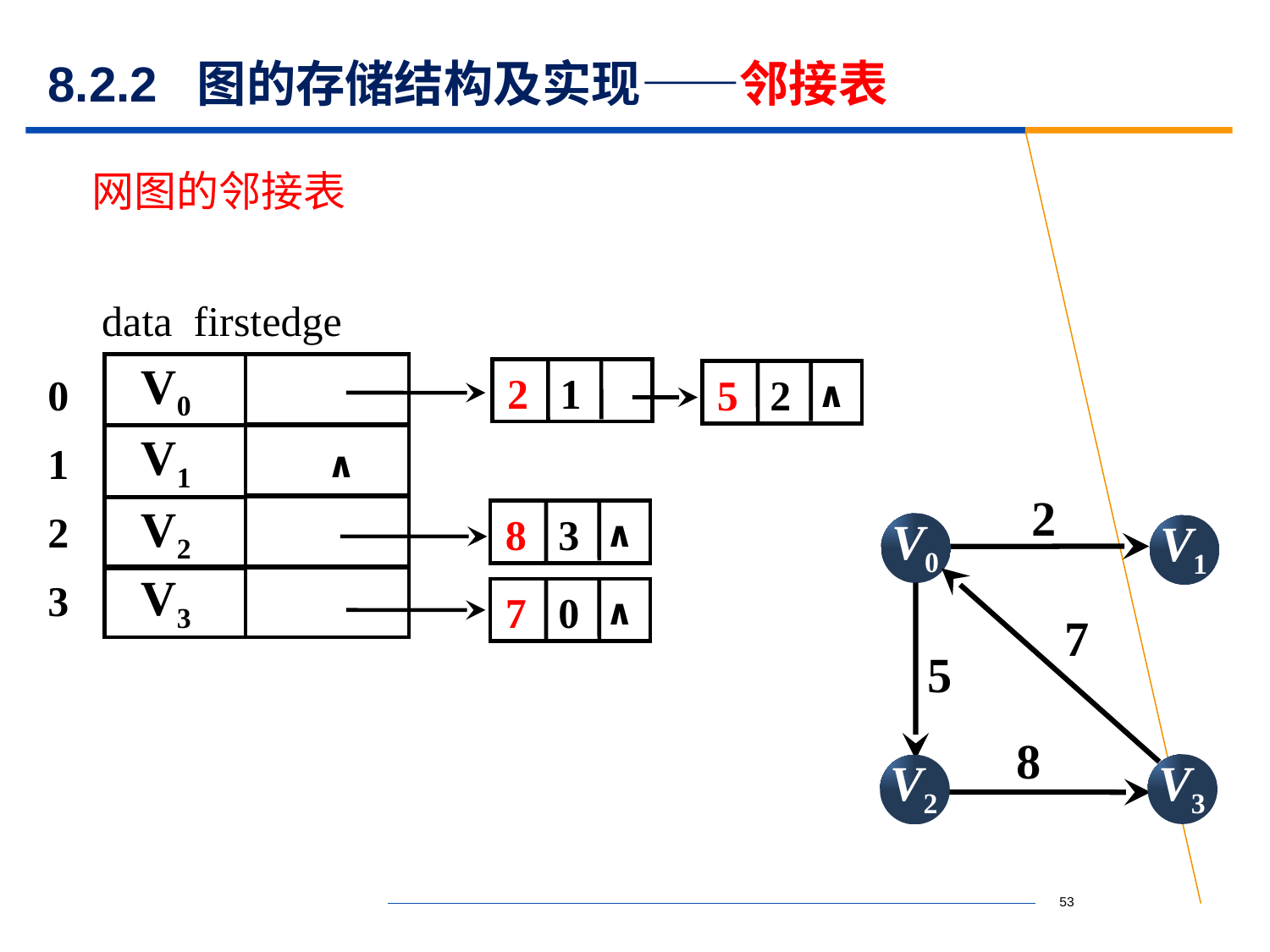

# 8.2.2  图的存储结构及实现——邻接表
网图的邻接表
data  firstedge
0
1
2
3
  V0

2   1

5   2

∧

  V1
∧

  V2

8   3

∧

  V3

7   0

∧

2
V0
V1

V3
V2

7
5
8